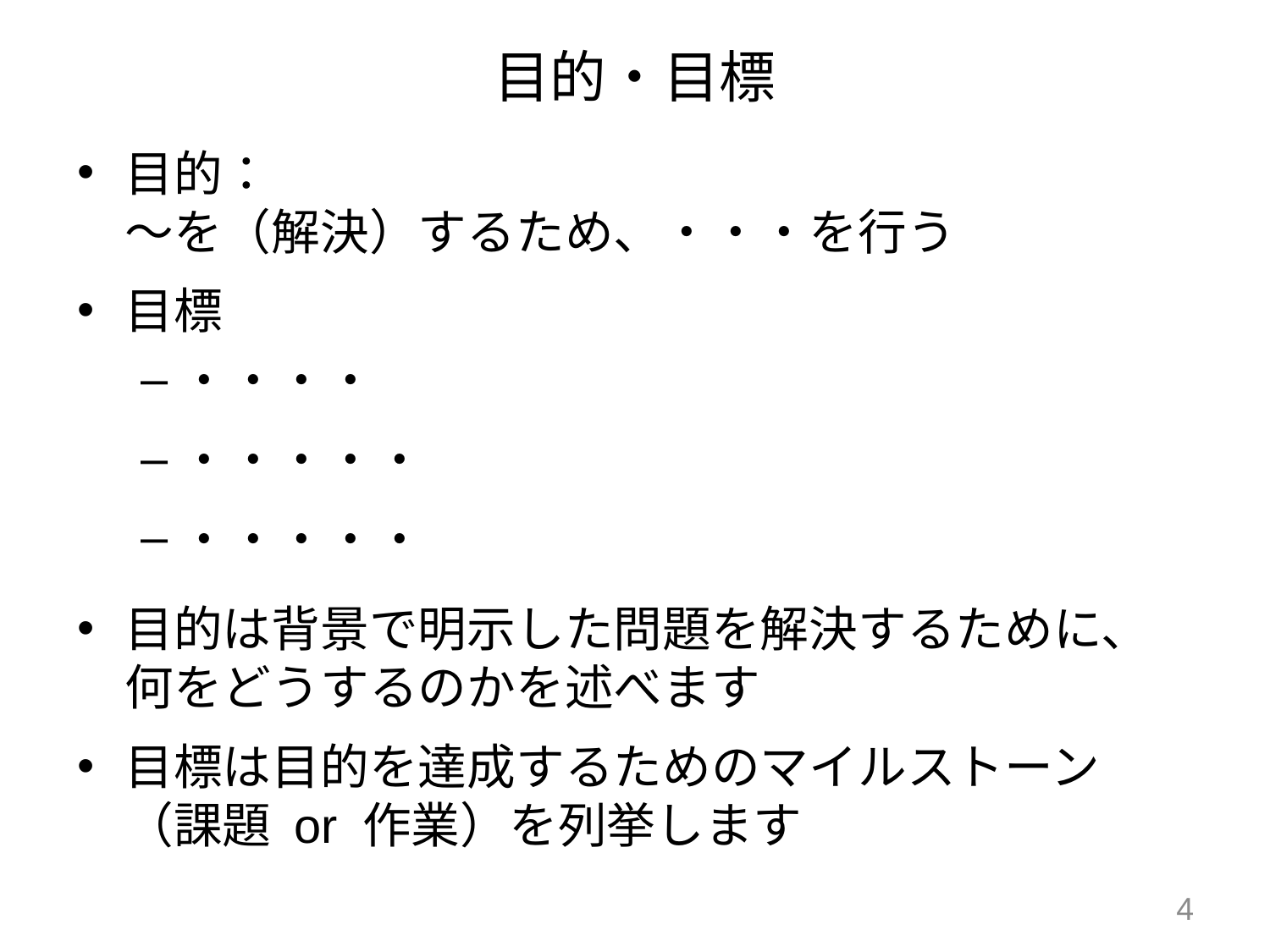

# 目的・目標
目的：
～を（解決）するため、・・・を行う
目標
・・・・
・・・・・
・・・・・
目的は背景で明示した問題を解決するために、何をどうするのかを述べます
目標は目的を達成するためのマイルストーン（課題 or 作業）を列挙します
4